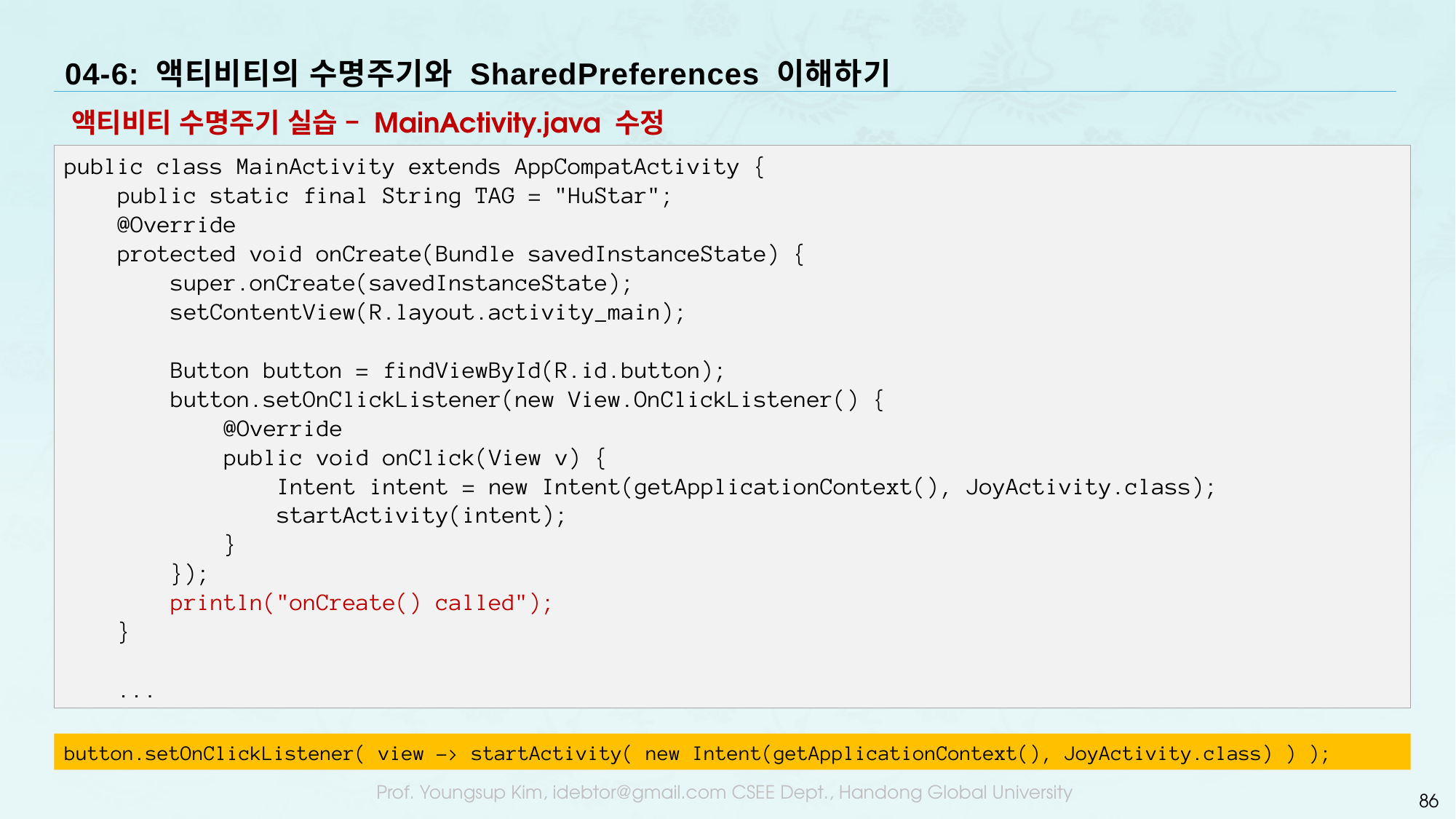

# 04-6: 액티비티의 수명주기와 SharedPreferences 이해하기
액티비티 수명주기 실습 – MainActivity.java 수정

public class MainActivity extends AppCompatActivity {
    public static final String TAG = "HuStar";
    @Override
    protected void onCreate(Bundle savedInstanceState) {
        super.onCreate(savedInstanceState);
        setContentView(R.layout.activity_main);

        Button button = findViewById(R.id.button);
        button.setOnClickListener(new View.OnClickListener() {
            @Override
            public void onClick(View v) {
                Intent intent = new Intent(getApplicationContext(), JoyActivity.class);
                startActivity(intent);
            }
        });
        println("onCreate() called");
    }

    ...
button.setOnClickListener( view -> startActivity( new Intent(getApplicationContext(), JoyActivity.class) ) );
86